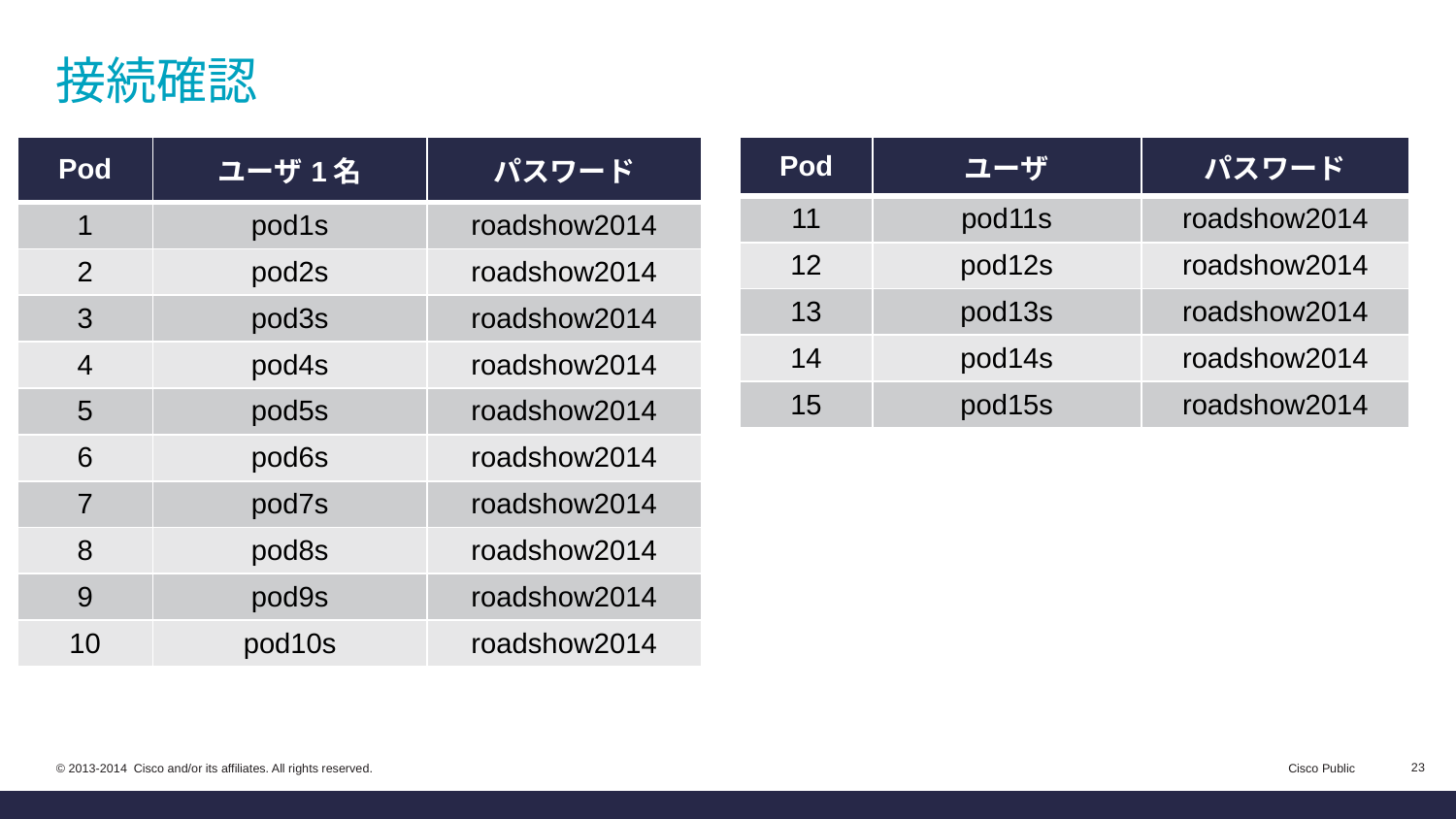

# 接続確認
| Pod | ユーザ1名 | パスワード |
| --- | --- | --- |
| 1 | pod1s | roadshow2014 |
| 2 | pod2s | roadshow2014 |
| 3 | pod3s | roadshow2014 |
| 4 | pod4s | roadshow2014 |
| 5 | pod5s | roadshow2014 |
| 6 | pod6s | roadshow2014 |
| 7 | pod7s | roadshow2014 |
| 8 | pod8s | roadshow2014 |
| 9 | pod9s | roadshow2014 |
| 10 | pod10s | roadshow2014 |
| Pod | ユーザ | パスワード |
| --- | --- | --- |
| 11 | pod11s | roadshow2014 |
| 12 | pod12s | roadshow2014 |
| 13 | pod13s | roadshow2014 |
| 14 | pod14s | roadshow2014 |
| 15 | pod15s | roadshow2014 |